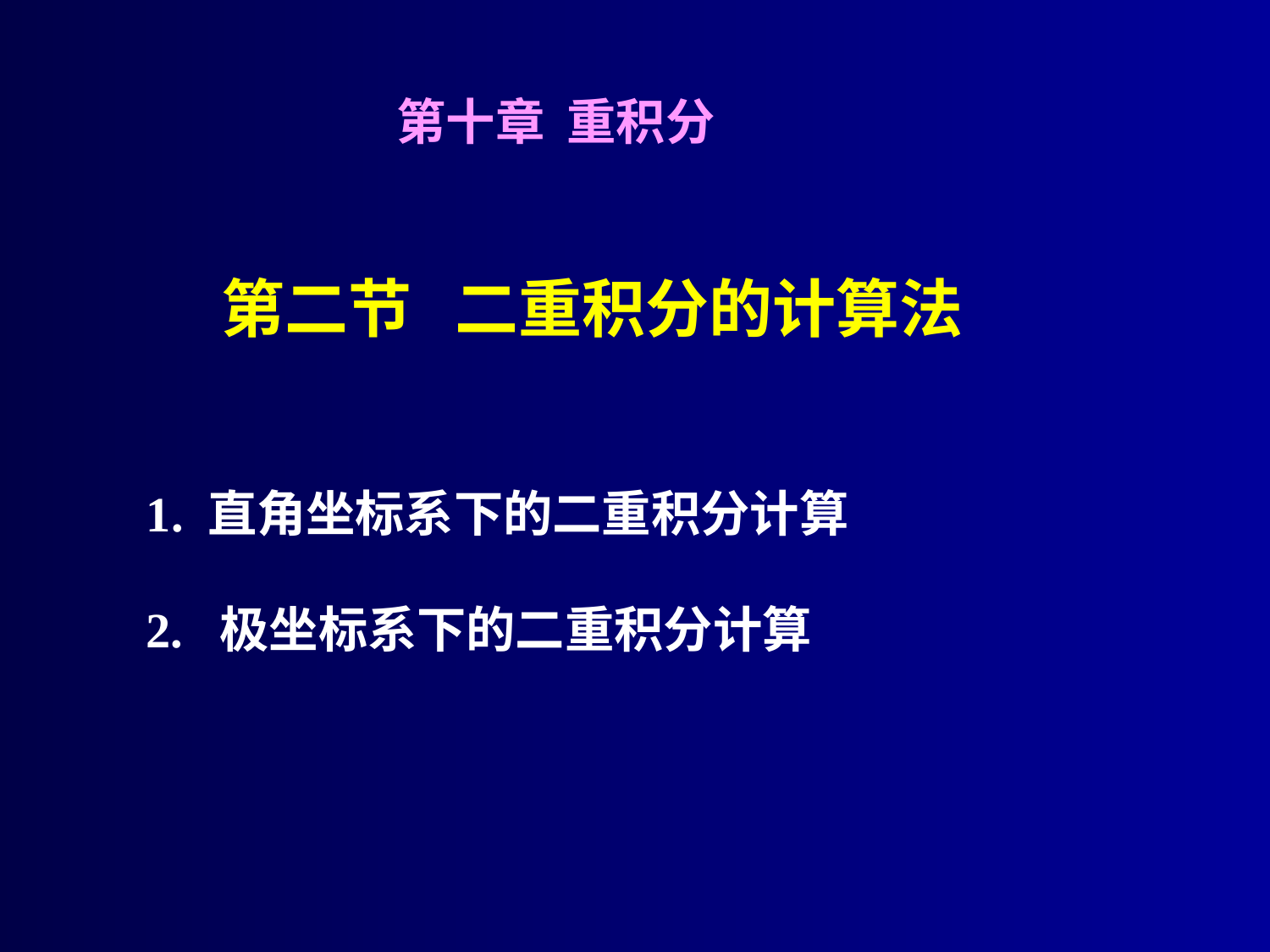

第十章  重积分
# 第二节   二重积分的计算法
1. 直角坐标系下的二重积分计算
2.  极坐标系下的二重积分计算